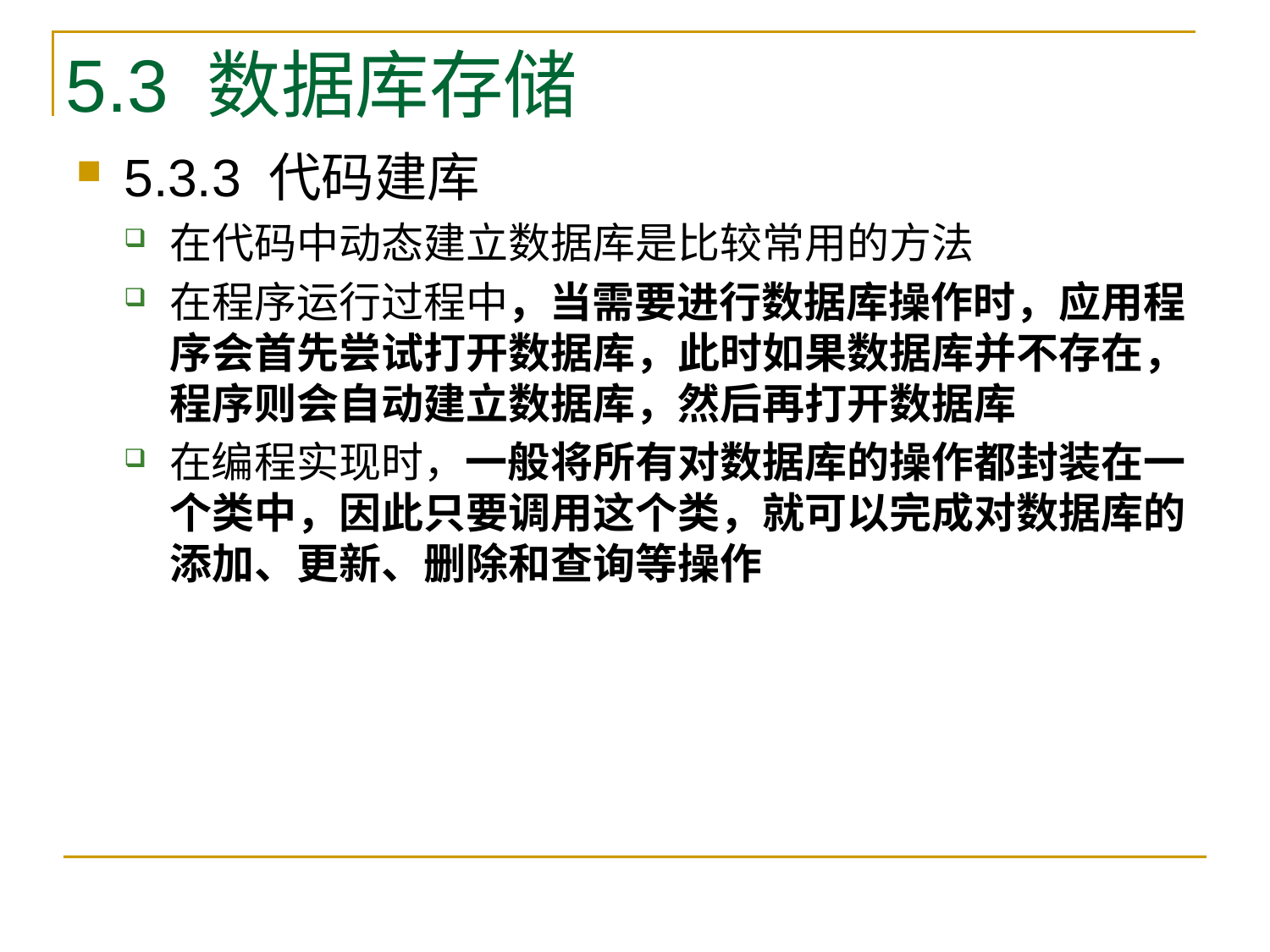

# 5.3 数据库存储
5.3.3 代码建库
在代码中动态建立数据库是比较常用的方法
在程序运行过程中，当需要进行数据库操作时，应用程序会首先尝试打开数据库，此时如果数据库并不存在，程序则会自动建立数据库，然后再打开数据库
在编程实现时，一般将所有对数据库的操作都封装在一个类中，因此只要调用这个类，就可以完成对数据库的添加、更新、删除和查询等操作